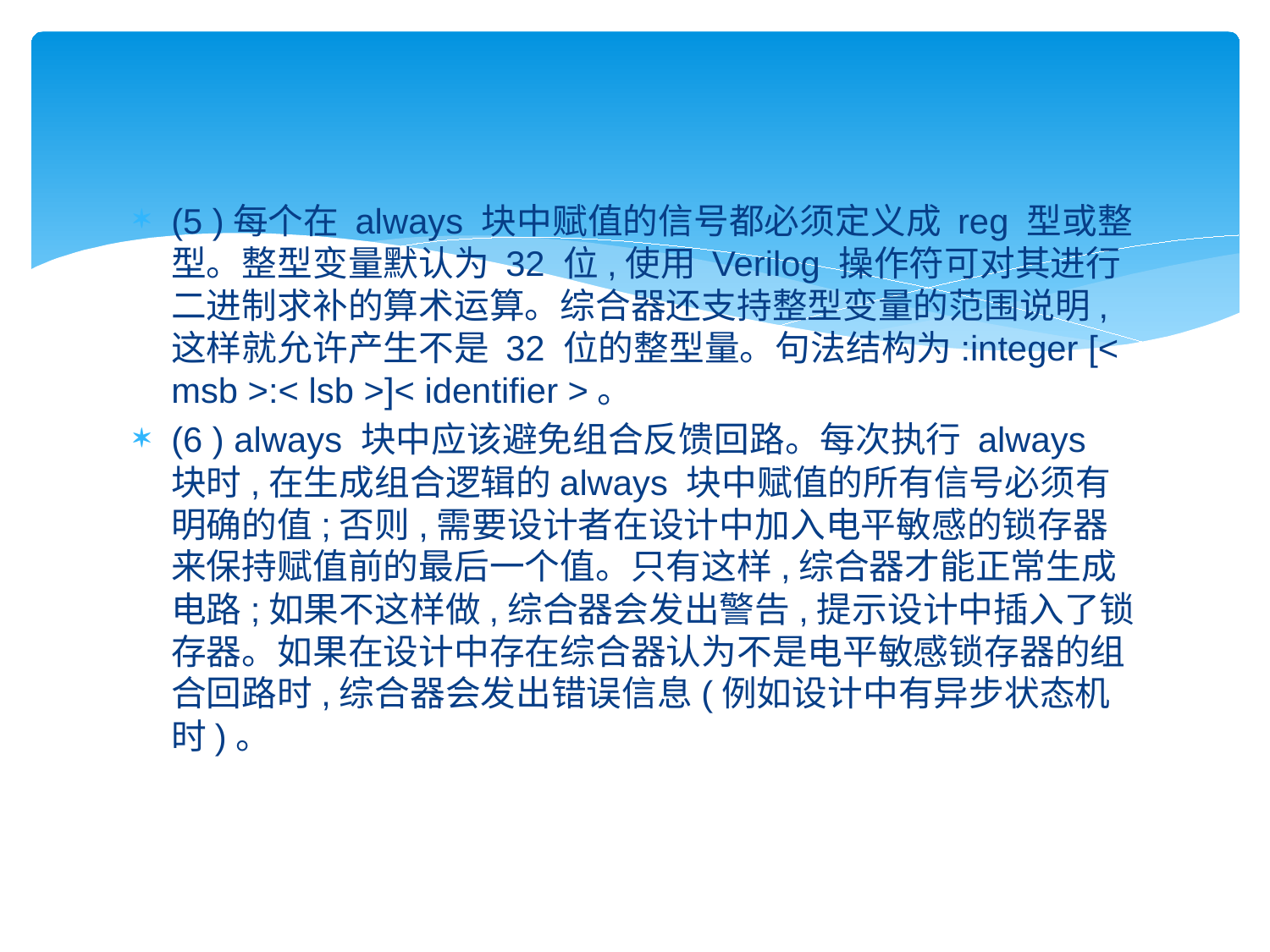

#

(5 )每个在 always 块中赋值的信号都必须定义成 reg 型或整型。整型变量默认为 32 位,使用 Verilog 操作符可对其进行二进制求补的算术运算。综合器还支持整型变量的范围说明,这样就允许产生不是 32 位的整型量。句法结构为:integer [< msb >:< lsb >]< identifier >。
(6 ) always 块中应该避免组合反馈回路。每次执行 always 块时,在生成组合逻辑的always 块中赋值的所有信号必须有明确的值;否则,需要设计者在设计中加入电平敏感的锁存器来保持赋值前的最后一个值。只有这样,综合器才能正常生成电路;如果不这样做,综合器会发出警告,提示设计中插入了锁存器。如果在设计中存在综合器认为不是电平敏感锁存器的组合回路时,综合器会发出错误信息(例如设计中有异步状态机时)。